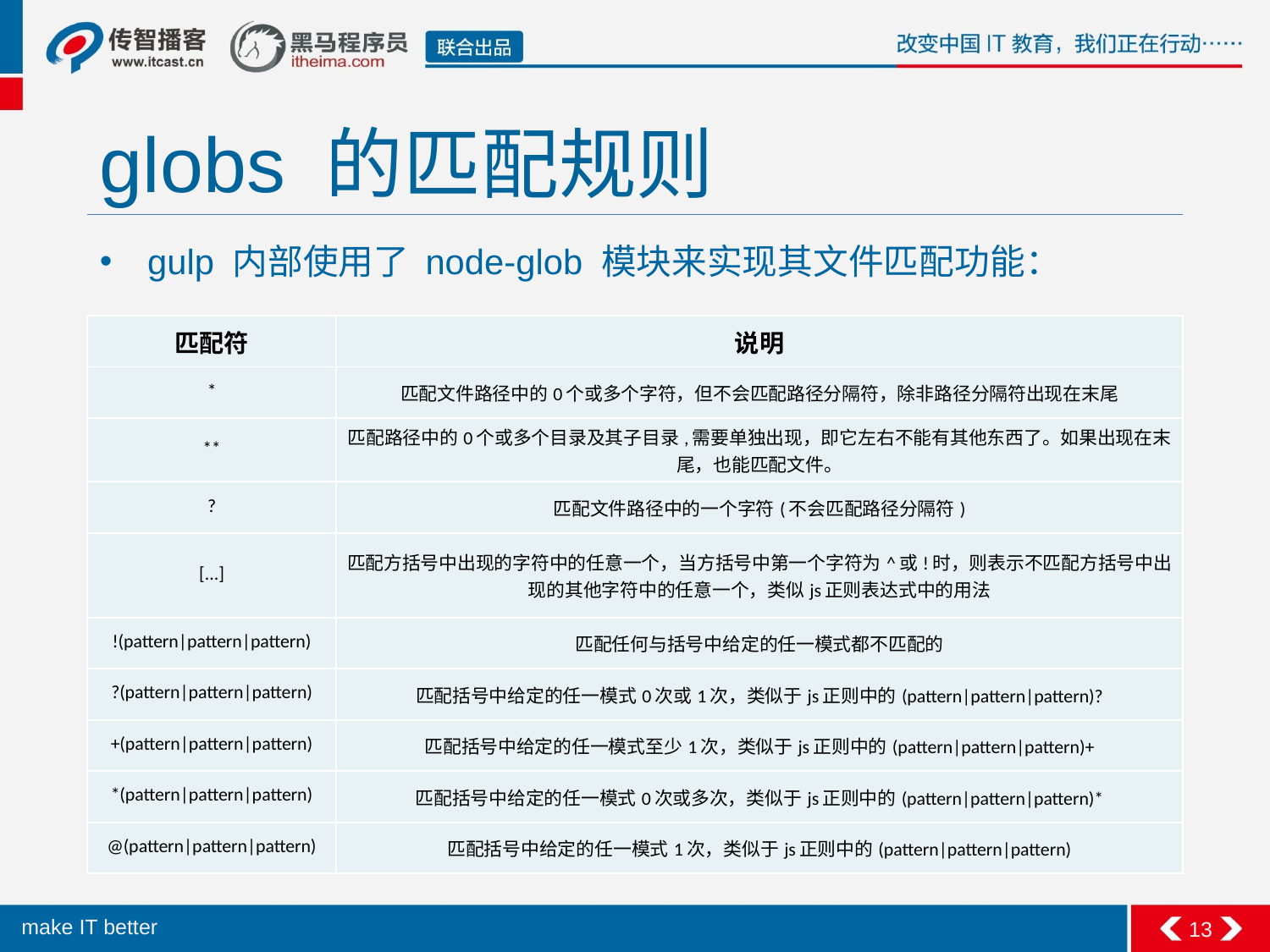

# globs 的匹配规则
gulp 内部使用了 node-glob 模块来实现其文件匹配功能：
| 匹配符 | 说明 |
| --- | --- |
| \* | 匹配文件路径中的0个或多个字符，但不会匹配路径分隔符，除非路径分隔符出现在末尾 |
| \*\* | 匹配路径中的0个或多个目录及其子目录,需要单独出现，即它左右不能有其他东西了。如果出现在末尾，也能匹配文件。 |
| ? | 匹配文件路径中的一个字符(不会匹配路径分隔符) |
| [...] | 匹配方括号中出现的字符中的任意一个，当方括号中第一个字符为^或!时，则表示不匹配方括号中出现的其他字符中的任意一个，类似js正则表达式中的用法 |
| !(pattern|pattern|pattern) | 匹配任何与括号中给定的任一模式都不匹配的 |
| ?(pattern|pattern|pattern) | 匹配括号中给定的任一模式0次或1次，类似于js正则中的(pattern|pattern|pattern)? |
| +(pattern|pattern|pattern) | 匹配括号中给定的任一模式至少1次，类似于js正则中的(pattern|pattern|pattern)+ |
| \*(pattern|pattern|pattern) | 匹配括号中给定的任一模式0次或多次，类似于js正则中的(pattern|pattern|pattern)\* |
| @(pattern|pattern|pattern) | 匹配括号中给定的任一模式1次，类似于js正则中的(pattern|pattern|pattern) |
13

make IT better